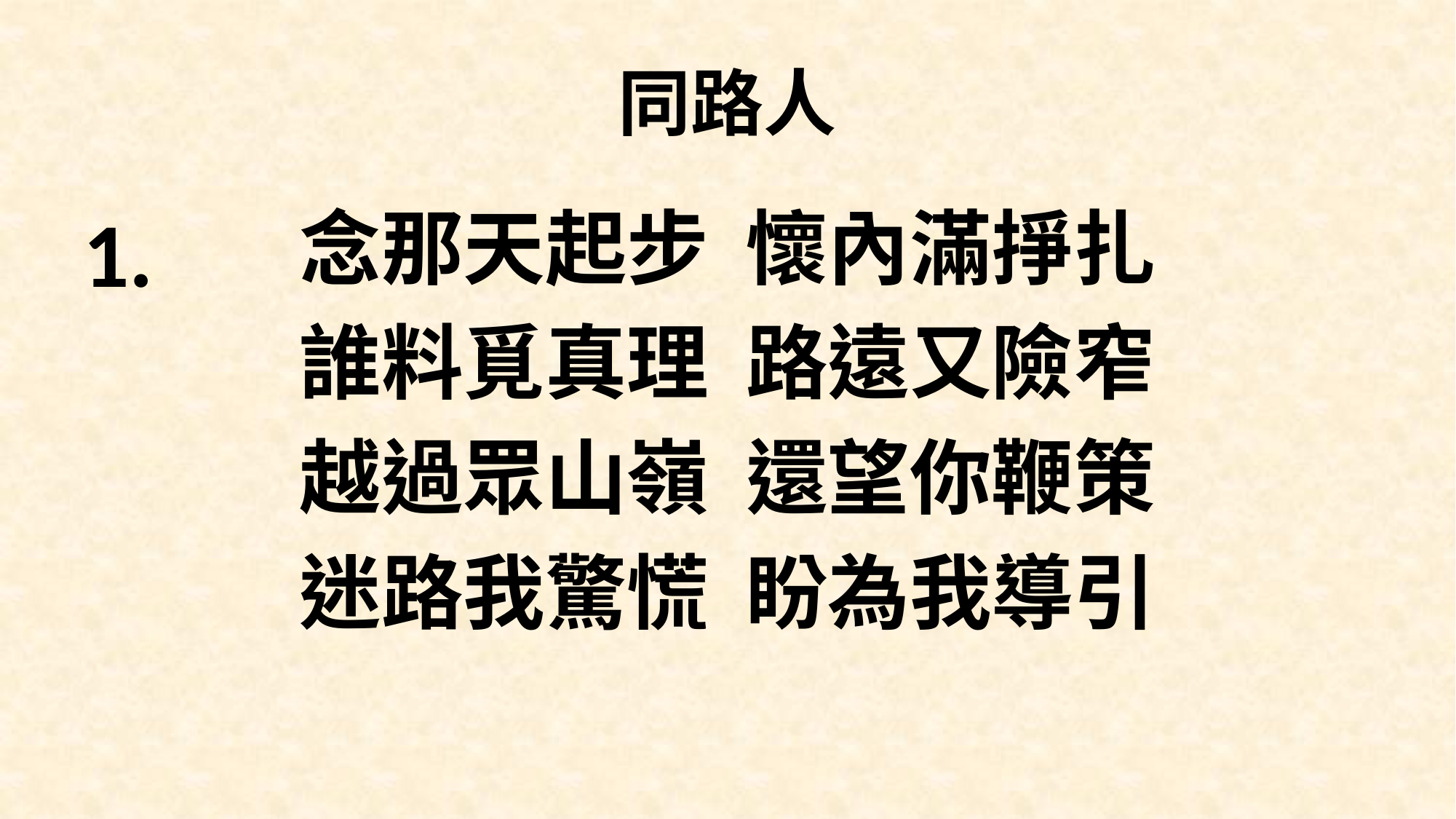

# 同路人
念那天起步  懷內滿掙扎
誰料覓真理  路遠又險窄
越過眾山嶺  還望你鞭策
迷路我驚慌  盼為我導引
1.